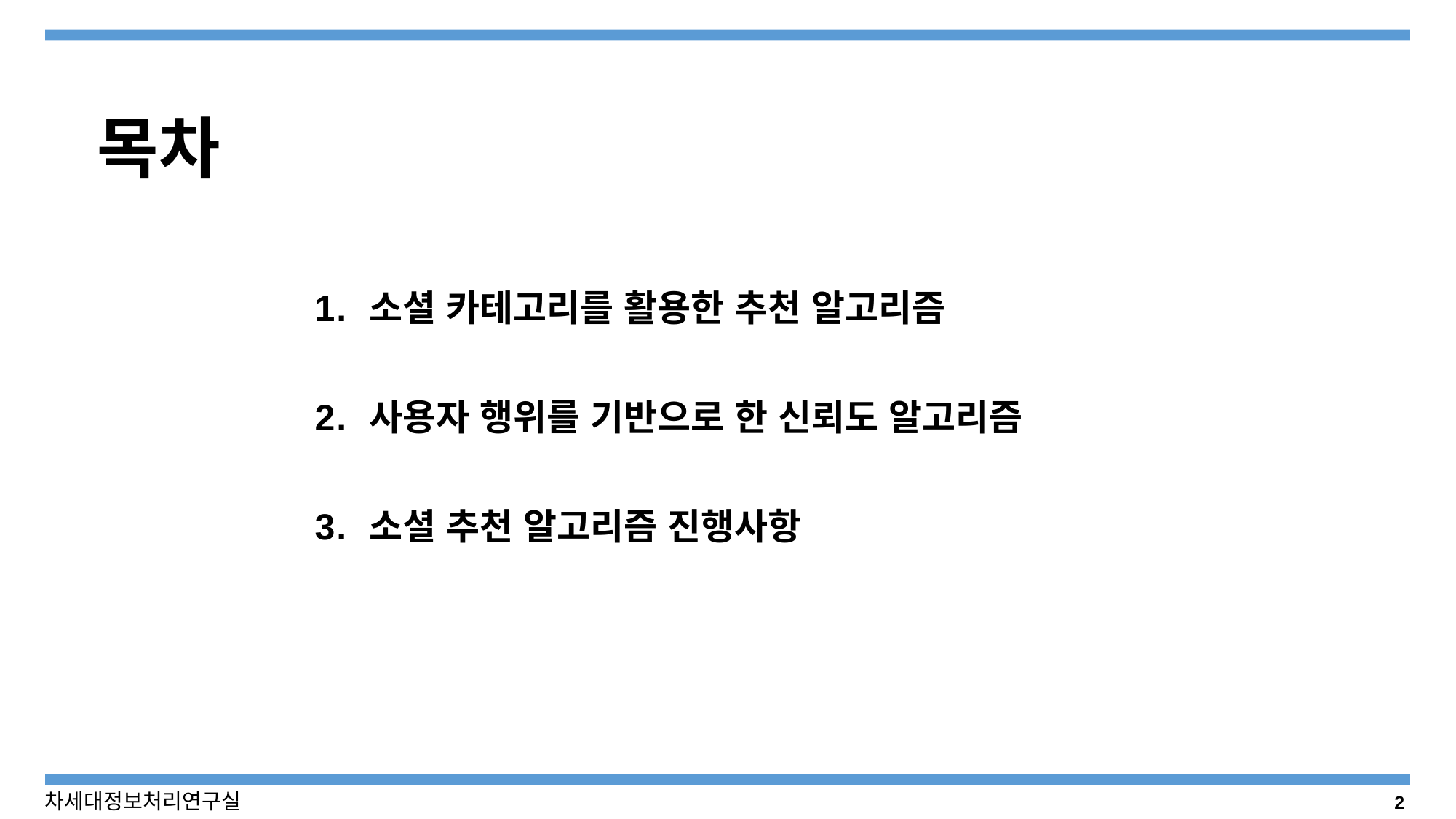

목차
소셜 카테고리를 활용한 추천 알고리즘
사용자 행위를 기반으로 한 신뢰도 알고리즘
소셜 추천 알고리즘 진행사항
2